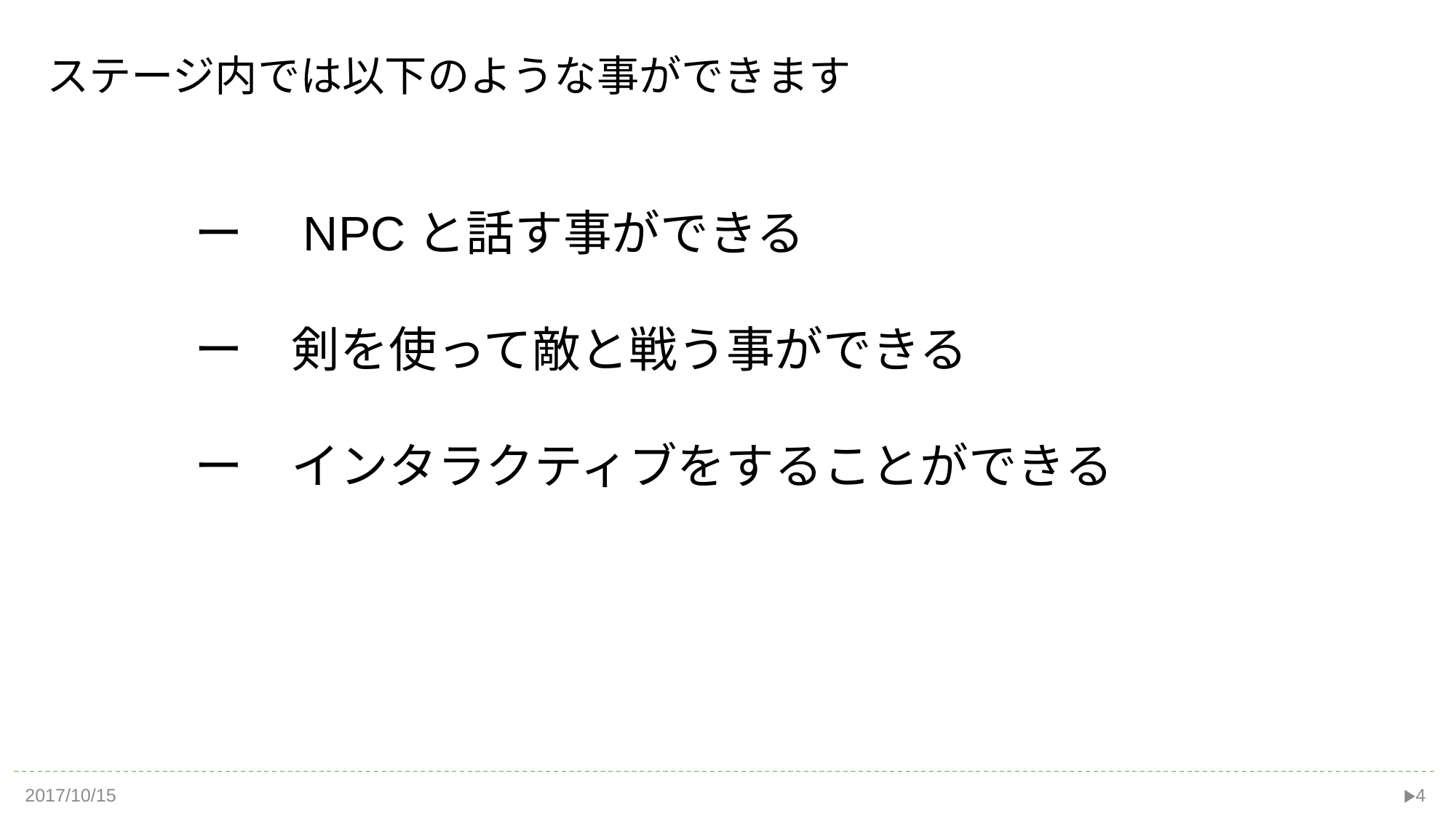

ステージ内では以下のような事ができます
ー　NPCと話す事ができる

ー　剣を使って敵と戦う事ができる

ー　インタラクティブをすることができる
2017/10/15
▶4